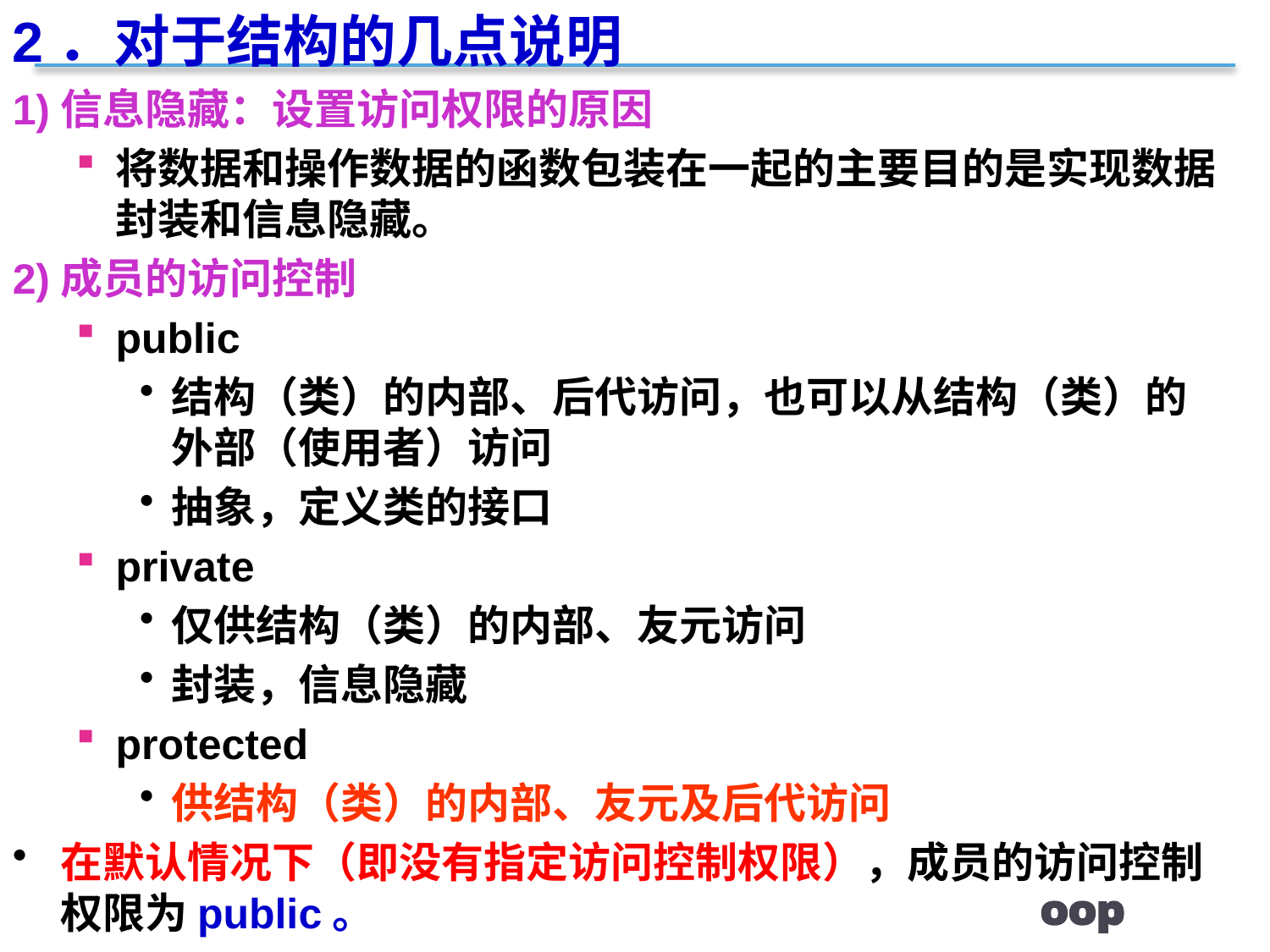

2．对于结构的几点说明
1)信息隐藏：设置访问权限的原因
将数据和操作数据的函数包装在一起的主要目的是实现数据封装和信息隐藏。
2)成员的访问控制
public
结构（类）的内部、后代访问，也可以从结构（类）的外部（使用者）访问
抽象，定义类的接口
private
仅供结构（类）的内部、友元访问
封装，信息隐藏
protected
供结构（类）的内部、友元及后代访问
在默认情况下（即没有指定访问控制权限），成员的访问控制权限为public。
oop